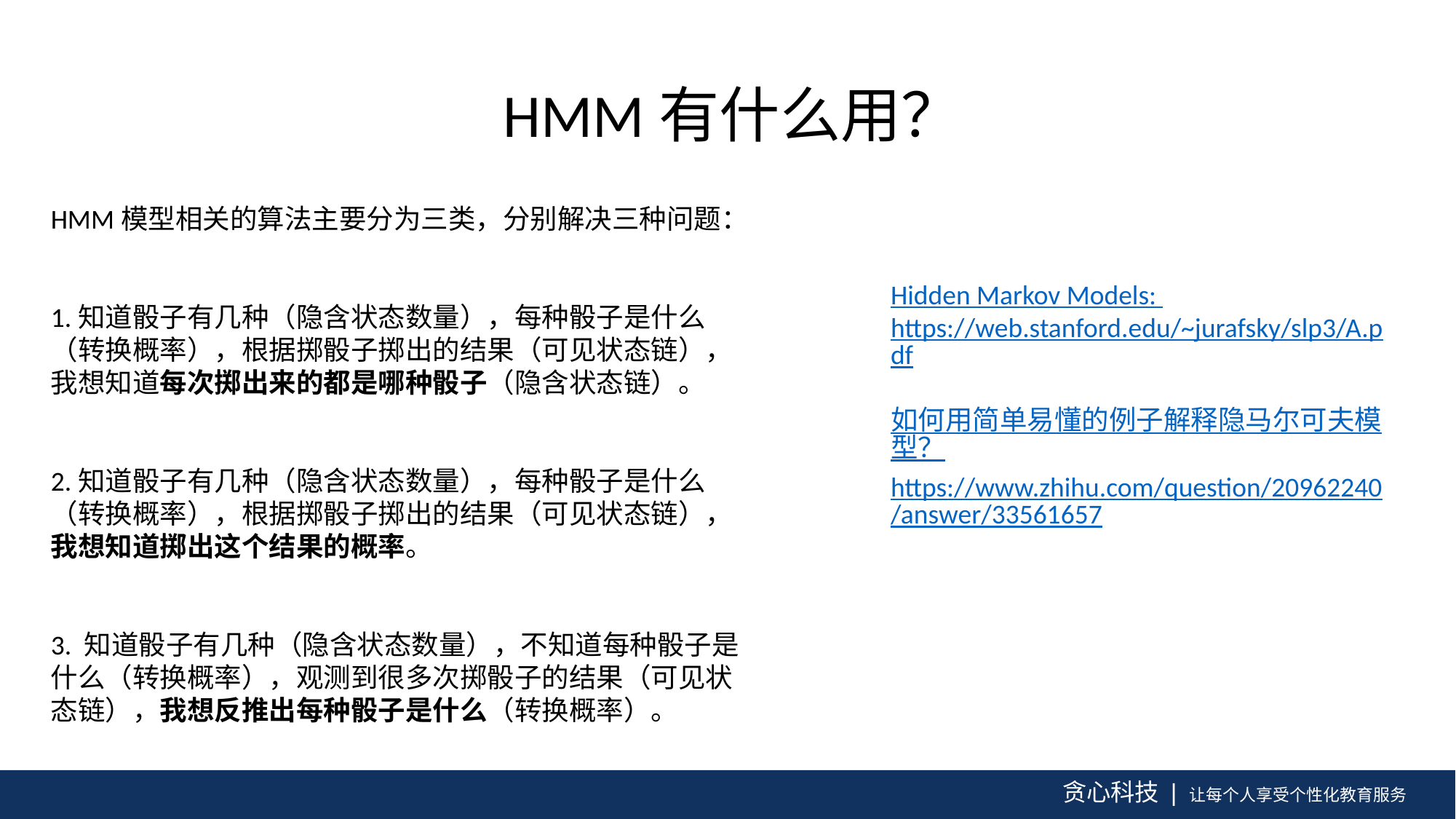

HMM有什么用？
HMM模型相关的算法主要分为三类，分别解决三种问题：

1.知道骰子有几种（隐含状态数量），每种骰子是什么（转换概率），根据掷骰子掷出的结果（可见状态链），我想知道每次掷出来的都是哪种骰子（隐含状态链）。

2.知道骰子有几种（隐含状态数量），每种骰子是什么（转换概率），根据掷骰子掷出的结果（可见状态链），我想知道掷出这个结果的概率。

3. 知道骰子有几种（隐含状态数量），不知道每种骰子是什么（转换概率），观测到很多次掷骰子的结果（可见状态链），我想反推出每种骰子是什么（转换概率）。

Hidden Markov Models:
https://web.stanford.edu/~jurafsky/slp3/A.pdf

如何用简单易懂的例子解释隐马尔可夫模型？
https://www.zhihu.com/question/20962240/answer/33561657